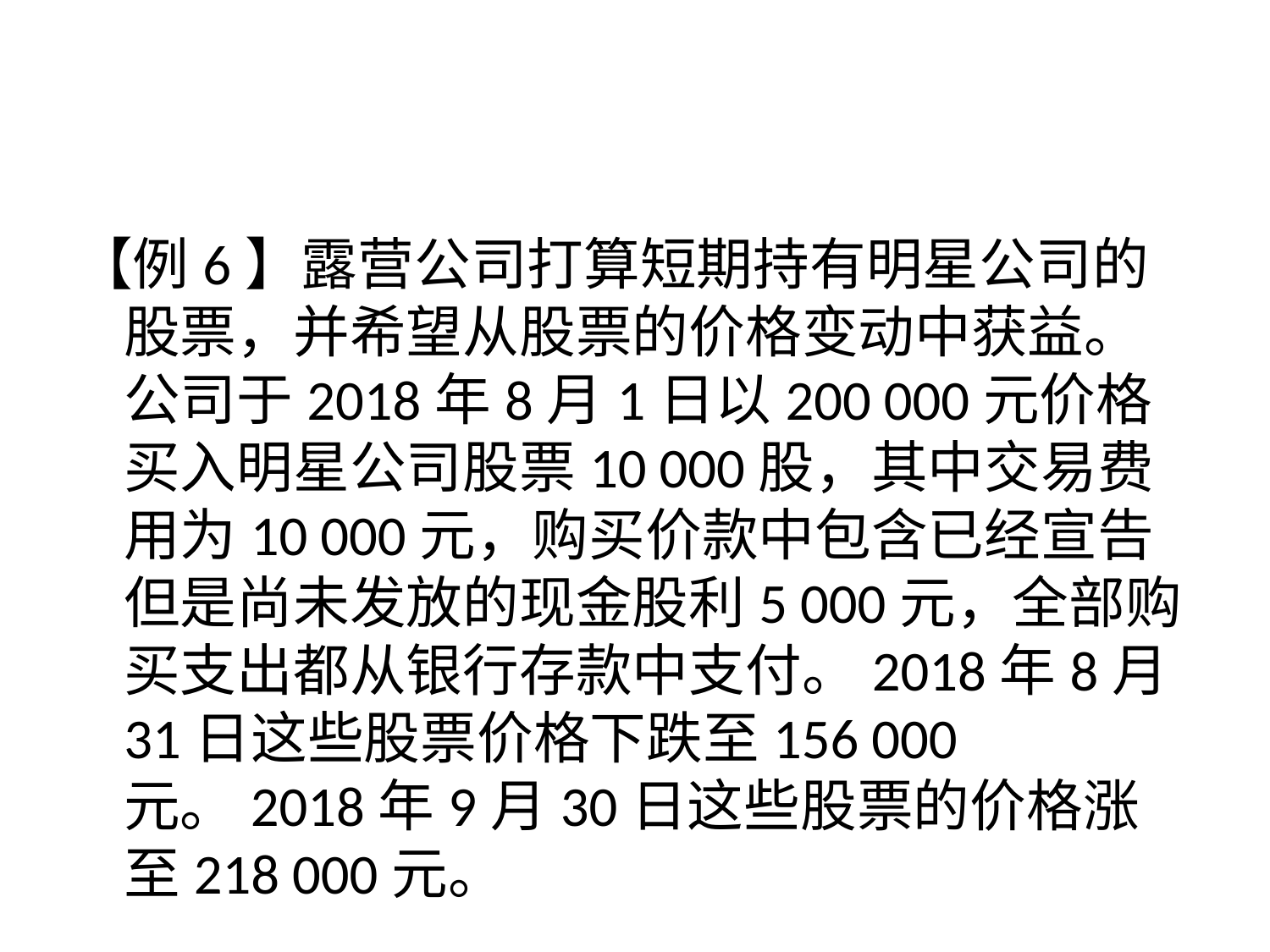

#
【例6】露营公司打算短期持有明星公司的股票，并希望从股票的价格变动中获益。公司于2018年8月1日以200 000元价格买入明星公司股票10 000股，其中交易费用为10 000元，购买价款中包含已经宣告但是尚未发放的现金股利5 000元，全部购买支出都从银行存款中支付。2018年8月31日这些股票价格下跌至156 000元。2018年9月30日这些股票的价格涨至218 000元。